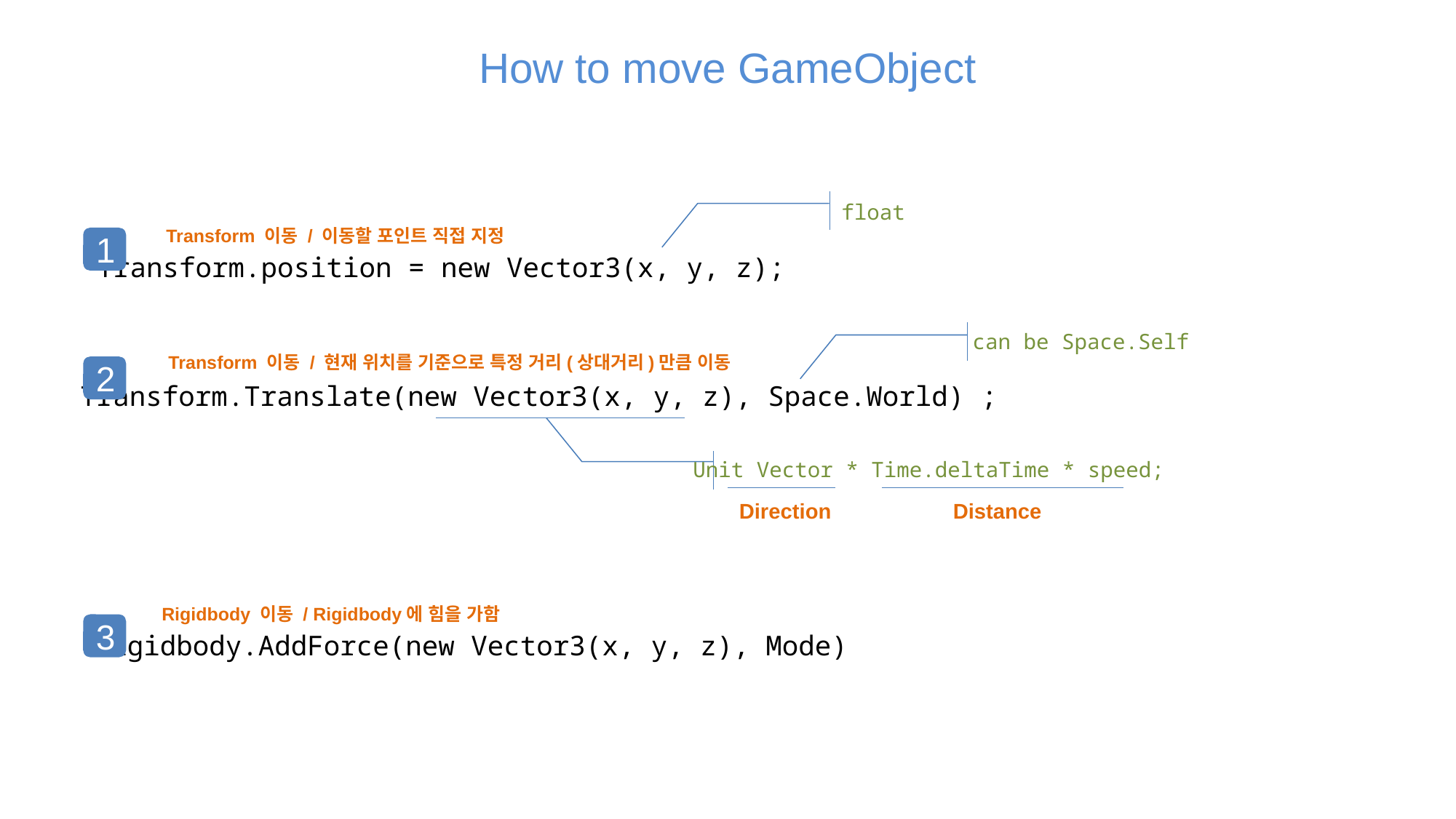

# How to move GameObject
float

Transform 이동 / 이동할 포인트 직접 지정
1
Transform.position = new Vector3(x, y, z);
can be Space.Self

Transform 이동 / 현재 위치를 기준으로 특정 거리(상대거리)만큼 이동
2
Transform.Translate(new Vector3(x, y, z), Space.World) ;

Unit Vector * Time.deltaTime * speed;
Direction
Distance
Rigidbody 이동 / Rigidbody에 힘을 가함
3
Rigidbody.AddForce(new Vector3(x, y, z), Mode)